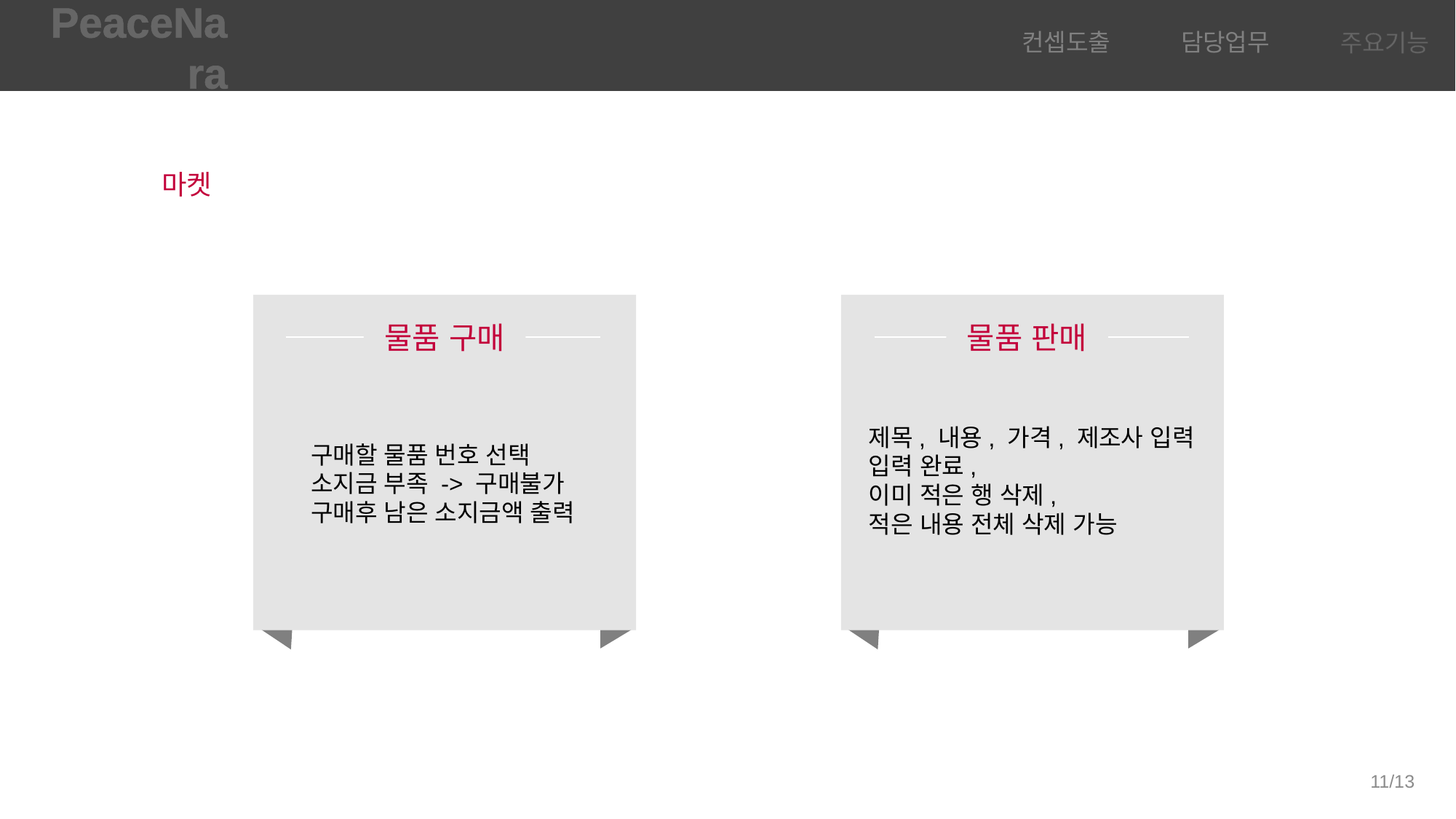

PeaceNara
컨셉도출
담당업무
주요기능
마켓

물품 구매
물품 판매
제목, 내용, 가격, 제조사 입력
입력 완료,
이미 적은 행 삭제,
적은 내용 전체 삭제 가능

구매할 물품 번호 선택
소지금 부족 -> 구매불가
구매후 남은 소지금액 출력

11/13